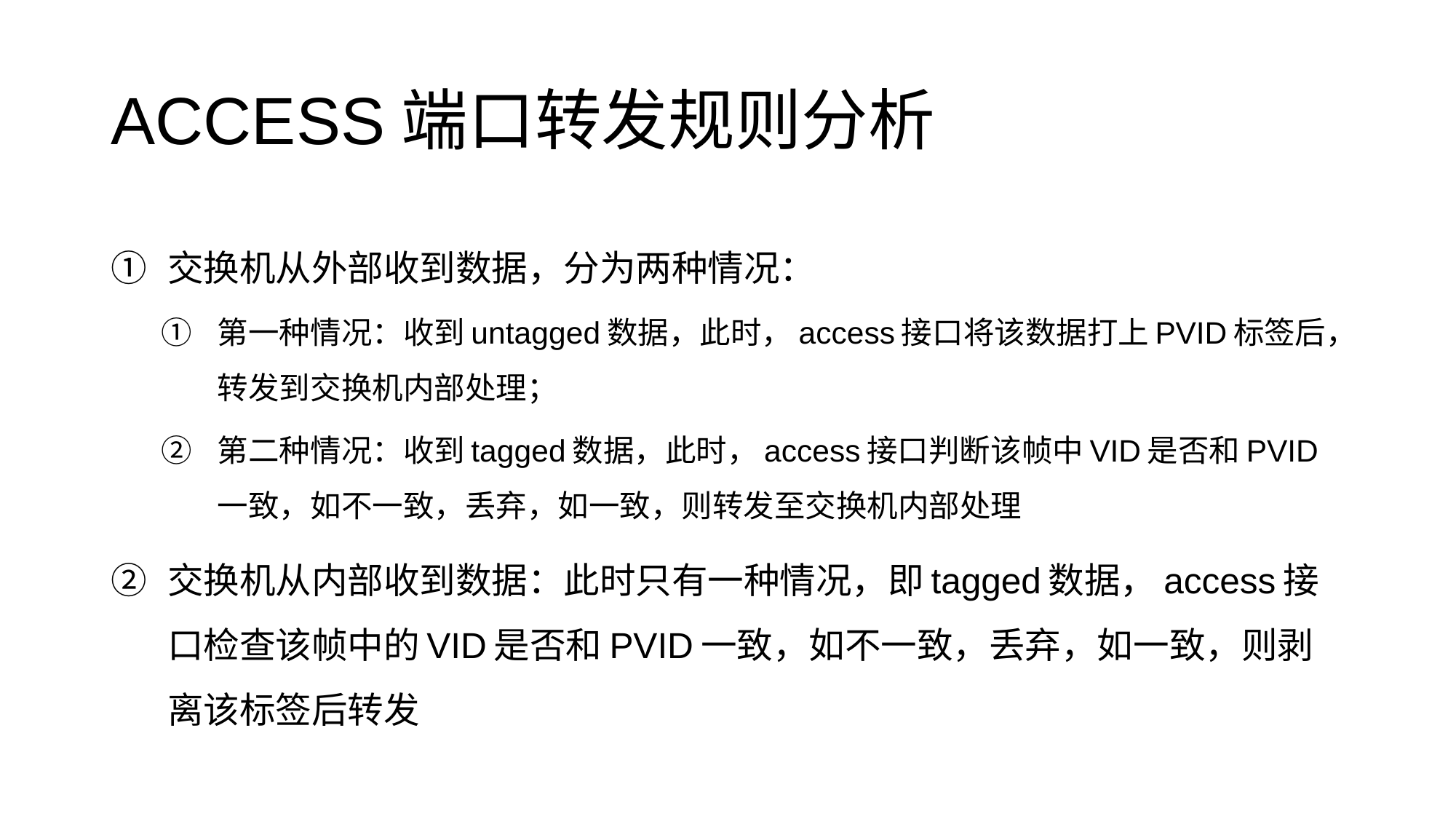

# ACCESS端口转发规则分析
交换机从外部收到数据，分为两种情况：
第一种情况：收到untagged数据，此时，access接口将该数据打上PVID标签后，转发到交换机内部处理；
第二种情况：收到tagged数据，此时，access接口判断该帧中VID是否和PVID一致，如不一致，丢弃，如一致，则转发至交换机内部处理
交换机从内部收到数据：此时只有一种情况，即tagged数据，access接口检查该帧中的VID是否和PVID一致，如不一致，丢弃，如一致，则剥离该标签后转发